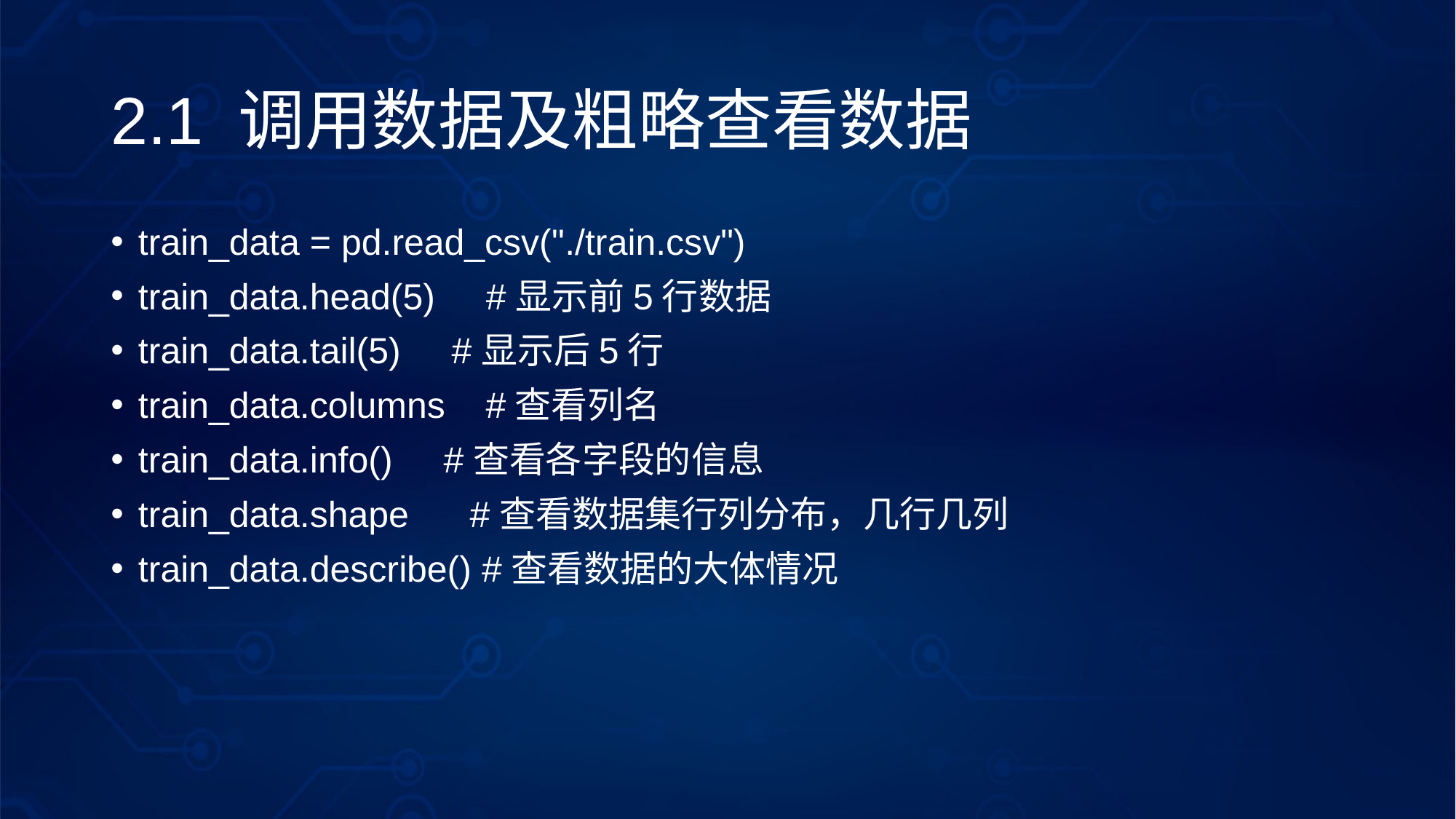

# 2.1 调用数据及粗略查看数据
train_data = pd.read_csv("./train.csv")
train_data.head(5)     #显示前5行数据
train_data.tail(5)     #显示后5行
train_data.columns    #查看列名
train_data.info()     #查看各字段的信息
train_data.shape      #查看数据集行列分布，几行几列
train_data.describe() #查看数据的大体情况